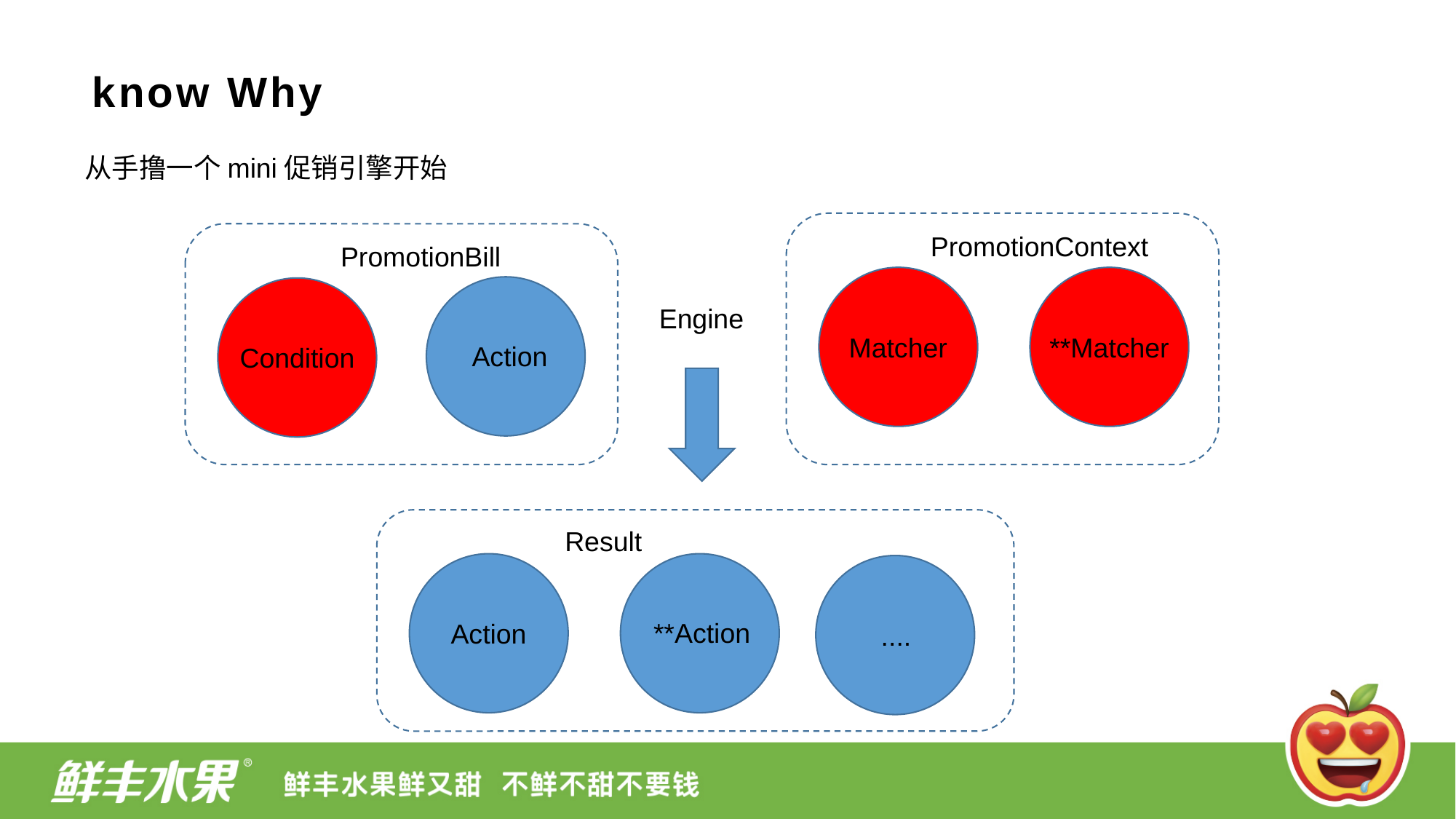

# know Why
从手撸一个mini促销引擎开始

PromotionContext
PromotionBill

Engine
Matcher
**Matcher
Action
Condition

Result

**Action
Action
....